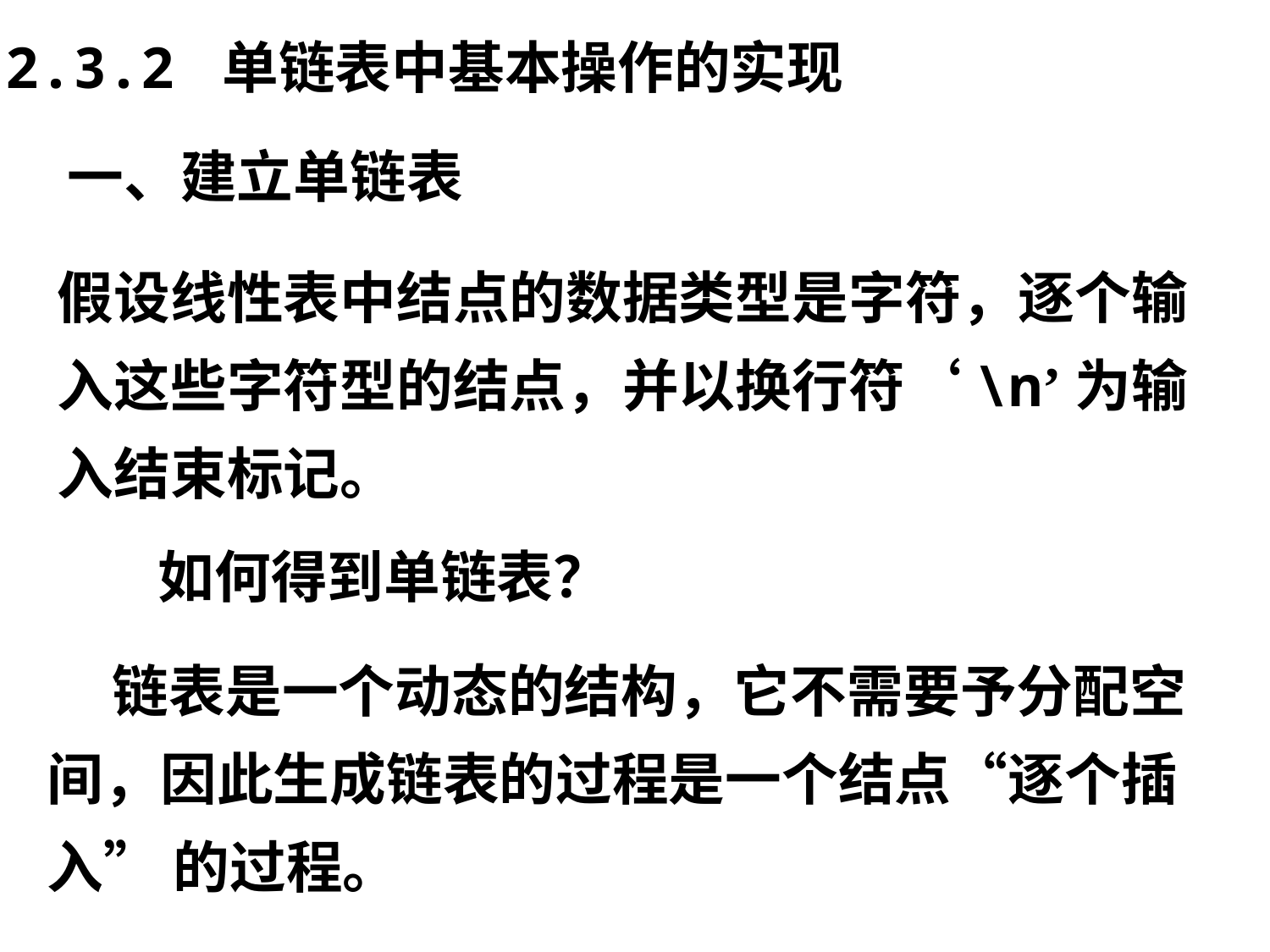

2.3.2 单链表中基本操作的实现
# 一、建立单链表
假设线性表中结点的数据类型是字符，逐个输入这些字符型的结点，并以换行符‘\n’为输入结束标记。
如何得到单链表？
    链表是一个动态的结构，它不需要予分配空间，因此生成链表的过程是一个结点“逐个插入” 的过程。